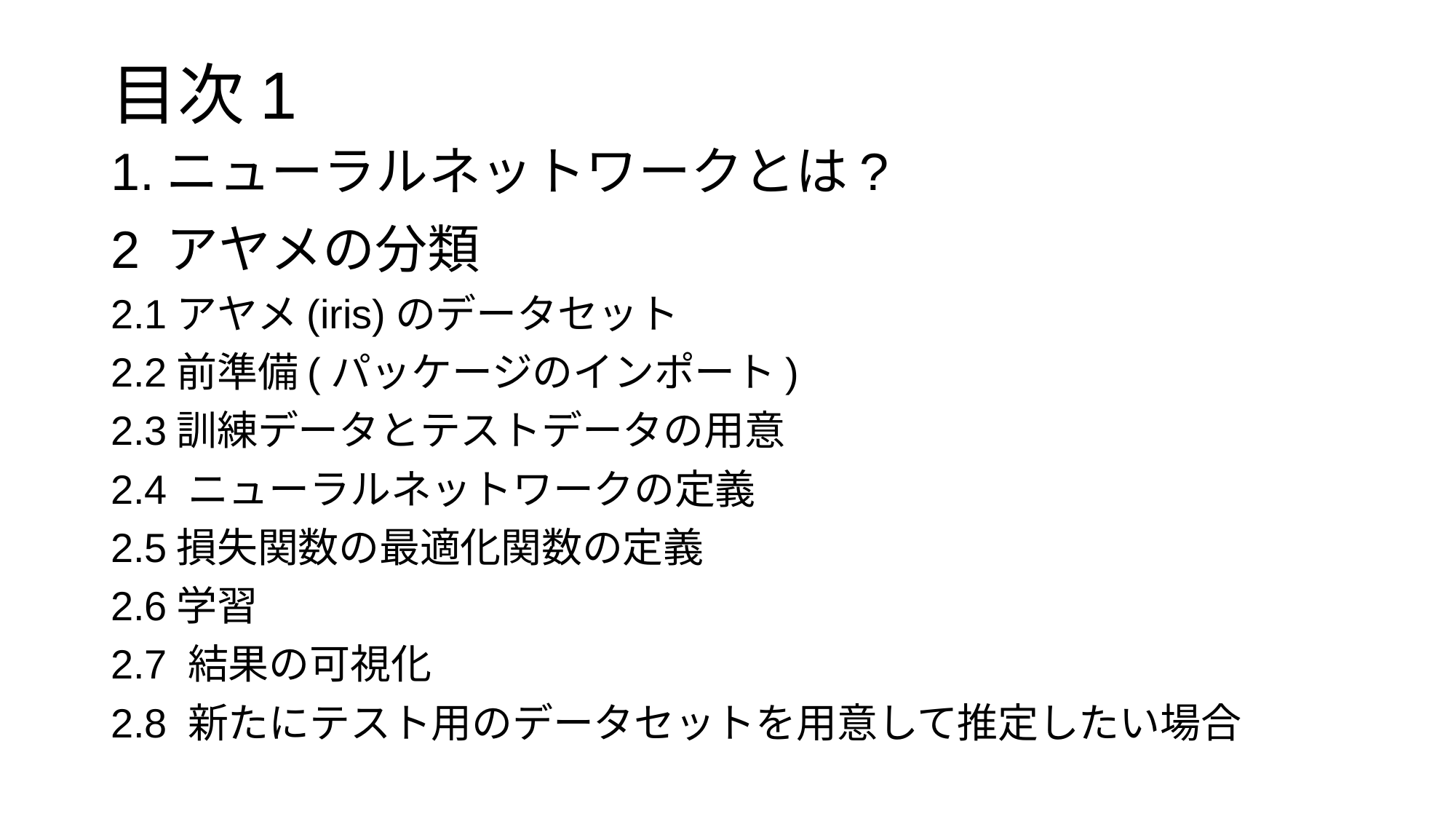

# 目次1
1.ニューラルネットワークとは?
2 アヤメの分類
2.1アヤメ(iris)のデータセット
2.2前準備(パッケージのインポート)
2.3訓練データとテストデータの用意
2.4 ニューラルネットワークの定義
2.5損失関数の最適化関数の定義
2.6学習
2.7 結果の可視化
2.8 新たにテスト用のデータセットを用意して推定したい場合